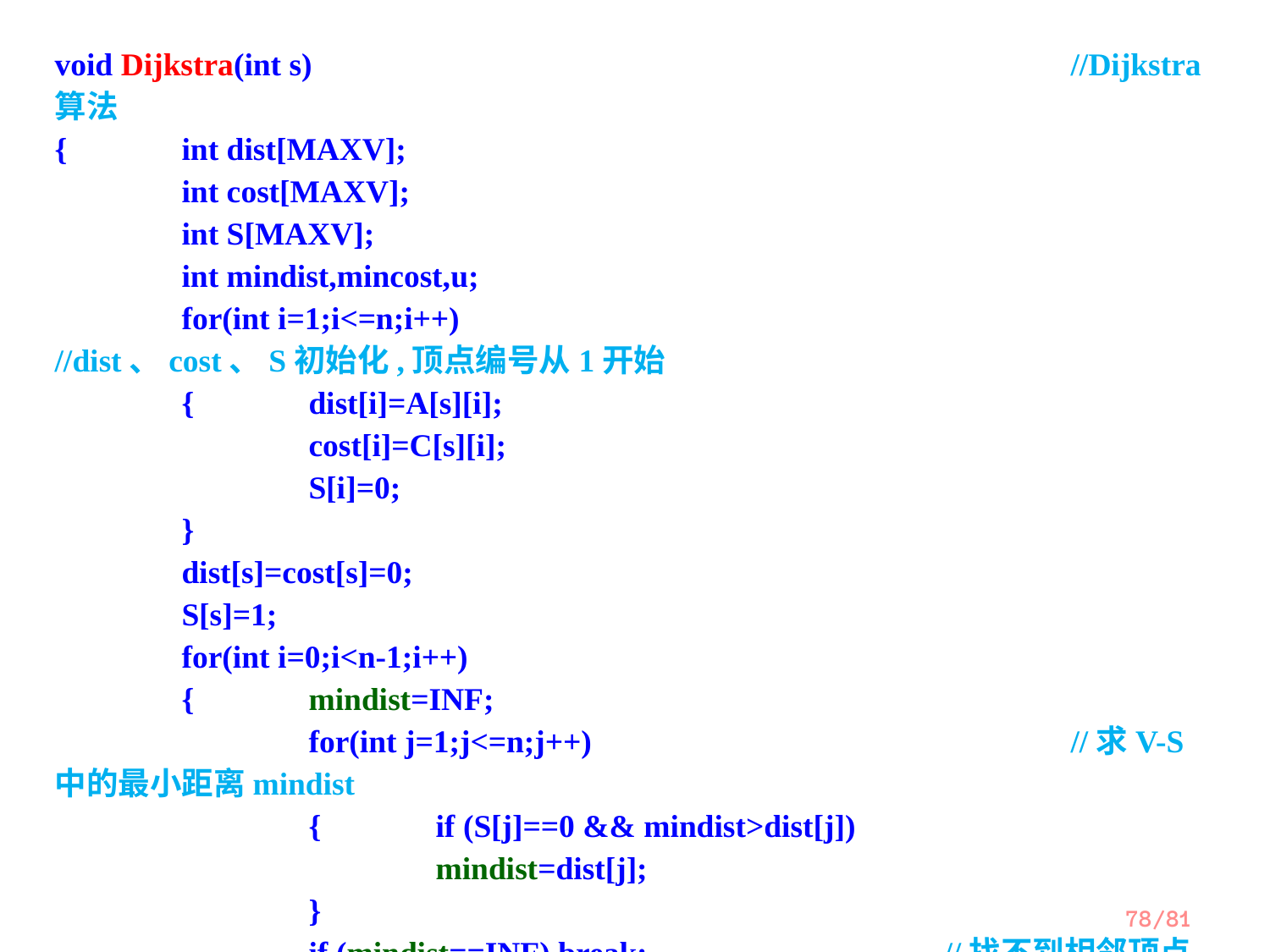

void Dijkstra(int s)						//Dijkstra算法
{	int dist[MAXV];
 	int cost[MAXV];
 	int S[MAXV];
 	int mindist,mincost,u;
 	for(int i=1;i<=n;i++)					//dist、cost、S初始化,顶点编号从1开始
 	{	dist[i]=A[s][i];
    		cost[i]=C[s][i];
    		S[i]=0;
  	}
  	dist[s]=cost[s]=0;
  	S[s]=1;
  	for(int i=0;i<n-1;i++)
  	{	mindist=INF;
   		for(int j=1;j<=n;j++)				//求V-S中的最小距离mindist
		{	if (S[j]==0 && mindist>dist[j])
       			mindist=dist[j];
		}
    		if (mindist==INF) break;			//找不到相邻顶点（提取结束）
    		mincost=INF; u=-1;
78/81